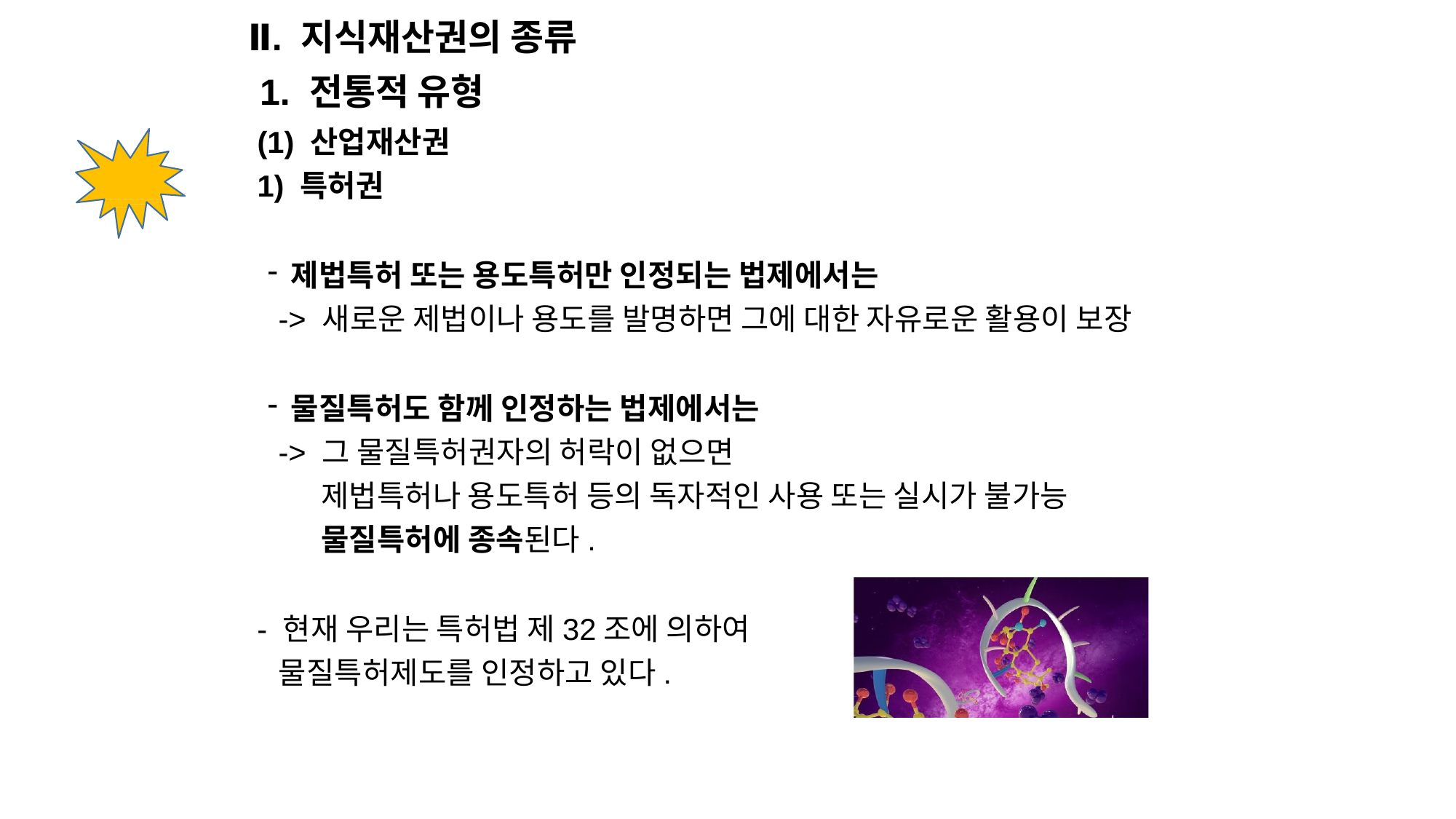

# Ⅱ. 지식재산권의 종류
1. 전통적 유형
(1) 산업재산권
1) 특허권

제법특허 또는 용도특허만 인정되는 법제에서는
-> 새로운 제법이나 용도를 발명하면 그에 대한 자유로운 활용이 보장

물질특허도 함께 인정하는 법제에서는
-> 그 물질특허권자의 허락이 없으면
제법특허나 용도특허 등의 독자적인 사용 또는 실시가 불가능
물질특허에 종속된다.

- 현재 우리는 특허법 제32조에 의하여  물질특허제도를 인정하고 있다.